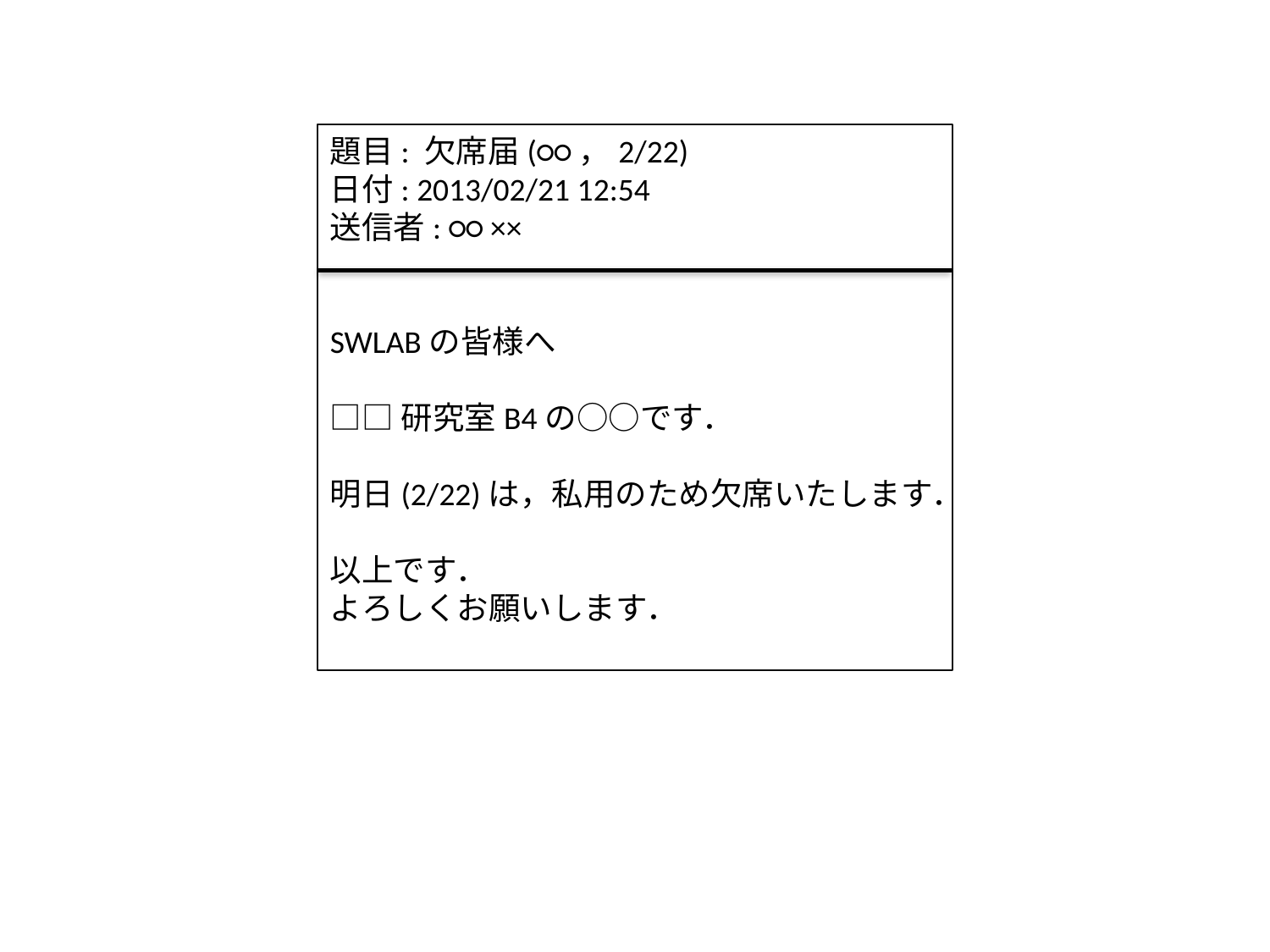

題目: 欠席届(○○，2/22)
日付: 2013/02/21 12:54
送信者: ○○ ××

SWLABの皆様へ

□□研究室B4の○○です．

明日(2/22)は，私用のため欠席いたします．

以上です．
よろしくお願いします．